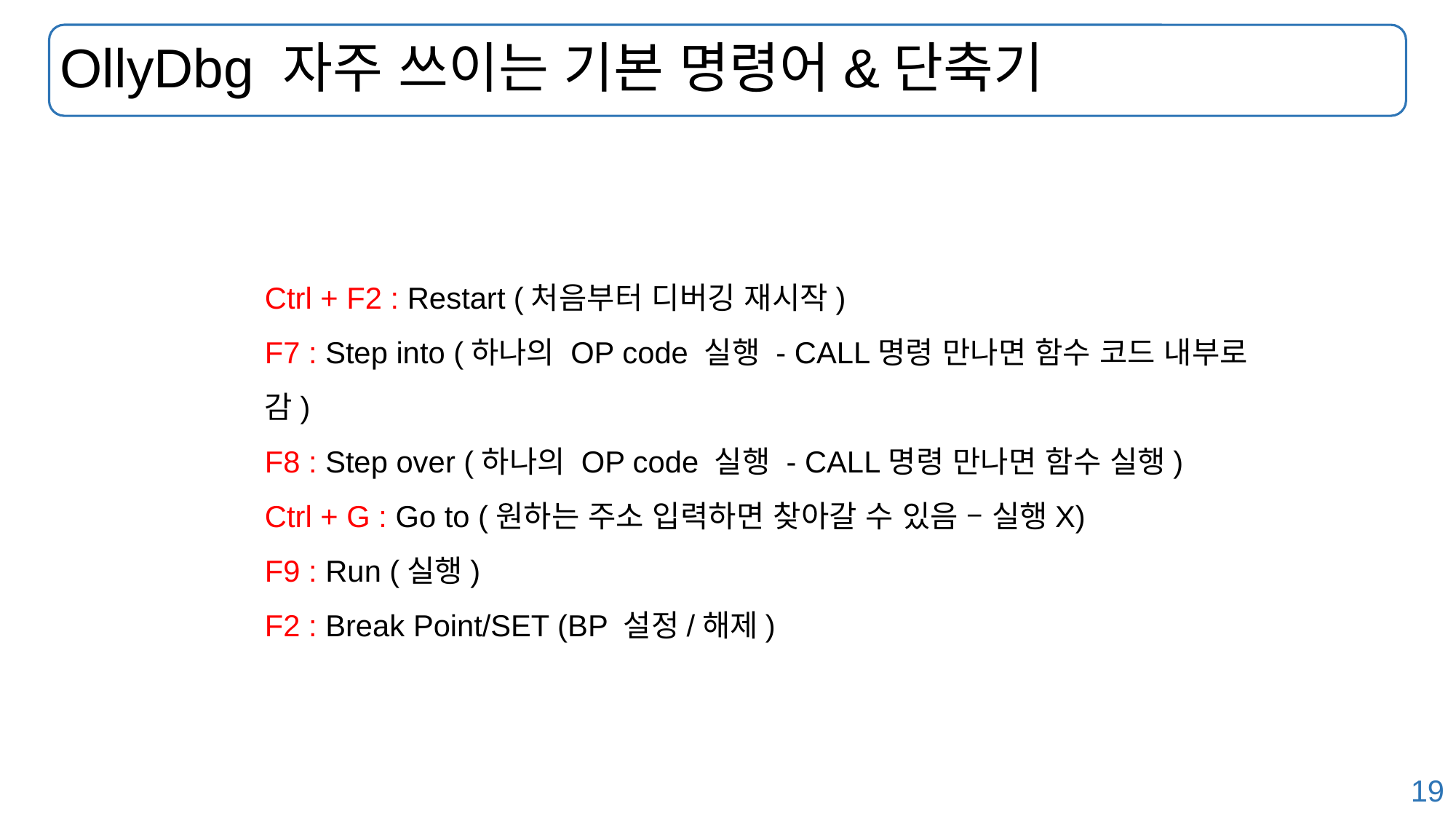

# OllyDbg 자주 쓰이는 기본 명령어&단축기
Ctrl + F2 : Restart (처음부터 디버깅 재시작)
F7 : Step into (하나의 OP code 실행 - CALL명령 만나면 함수 코드 내부로 감)
F8 : Step over (하나의 OP code 실행 - CALL명령 만나면 함수 실행)
Ctrl + G : Go to (원하는 주소 입력하면 찾아갈 수 있음 – 실행X)
F9 : Run (실행)
F2 : Break Point/SET (BP 설정/해제)